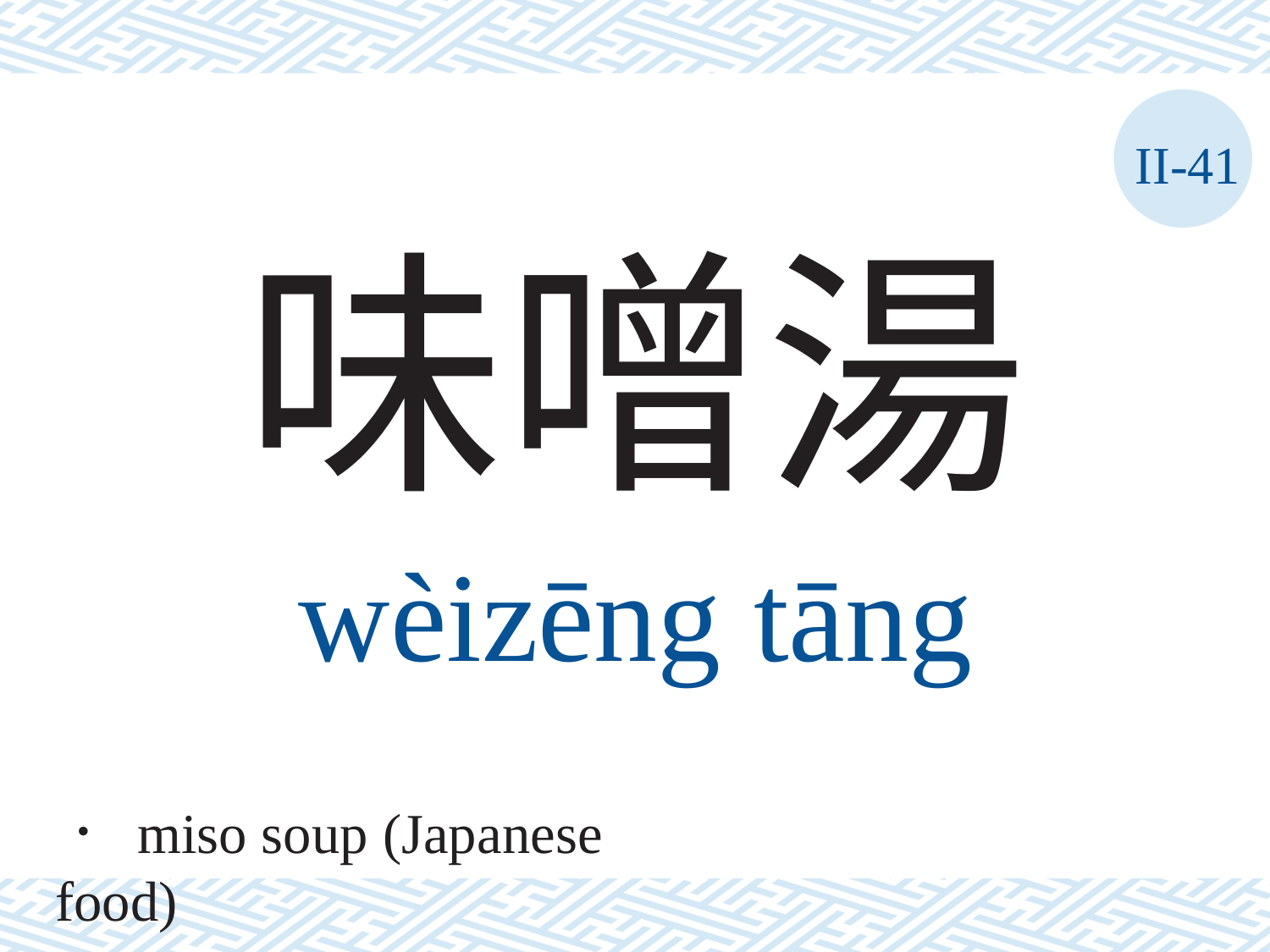

II-41
味噌湯
wèizēng	tāng
． miso soup (Japanese food)